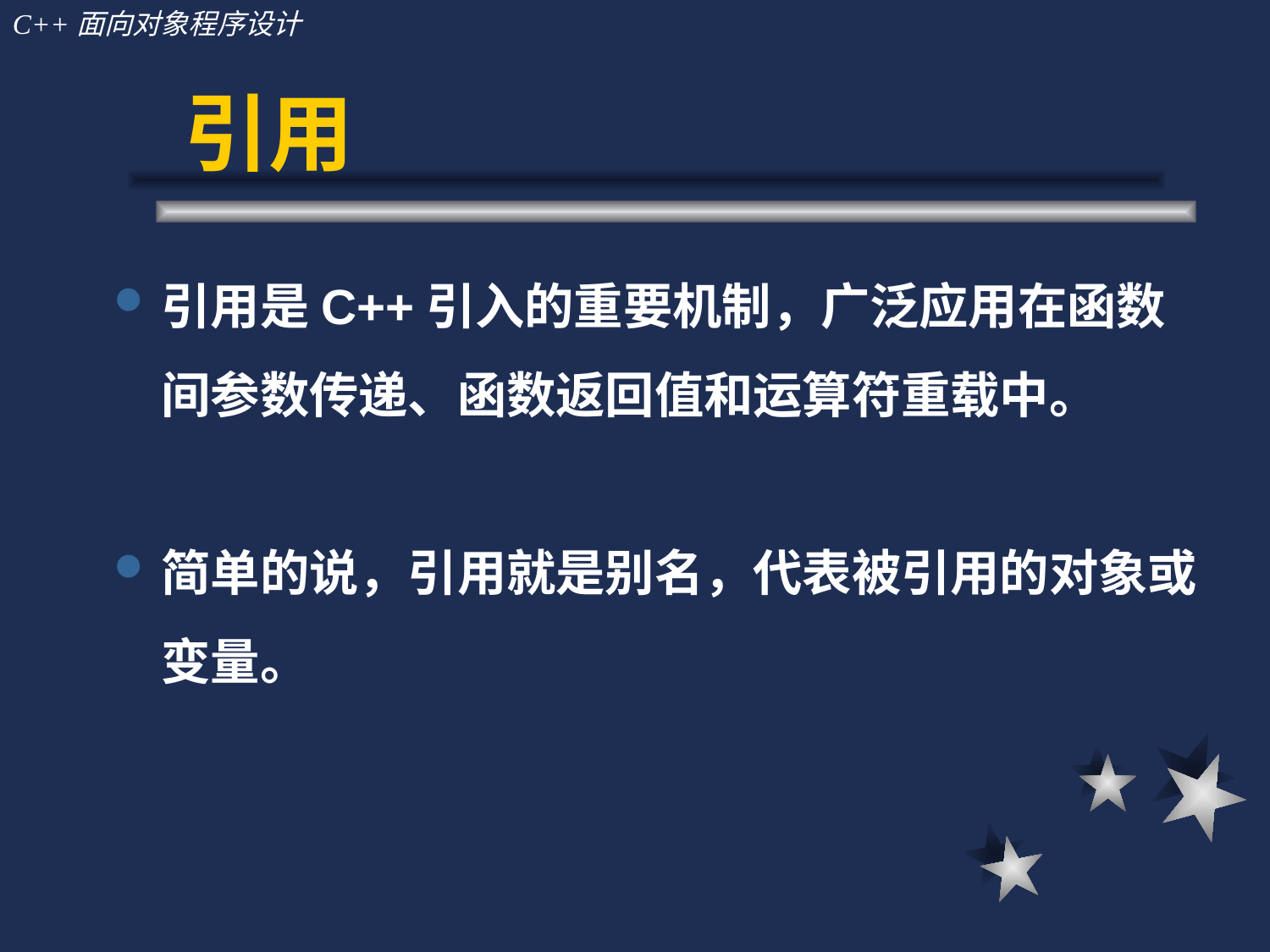

# 引用
引用是C++引入的重要机制，广泛应用在函数间参数传递、函数返回值和运算符重载中。

简单的说，引用就是别名，代表被引用的对象或变量。